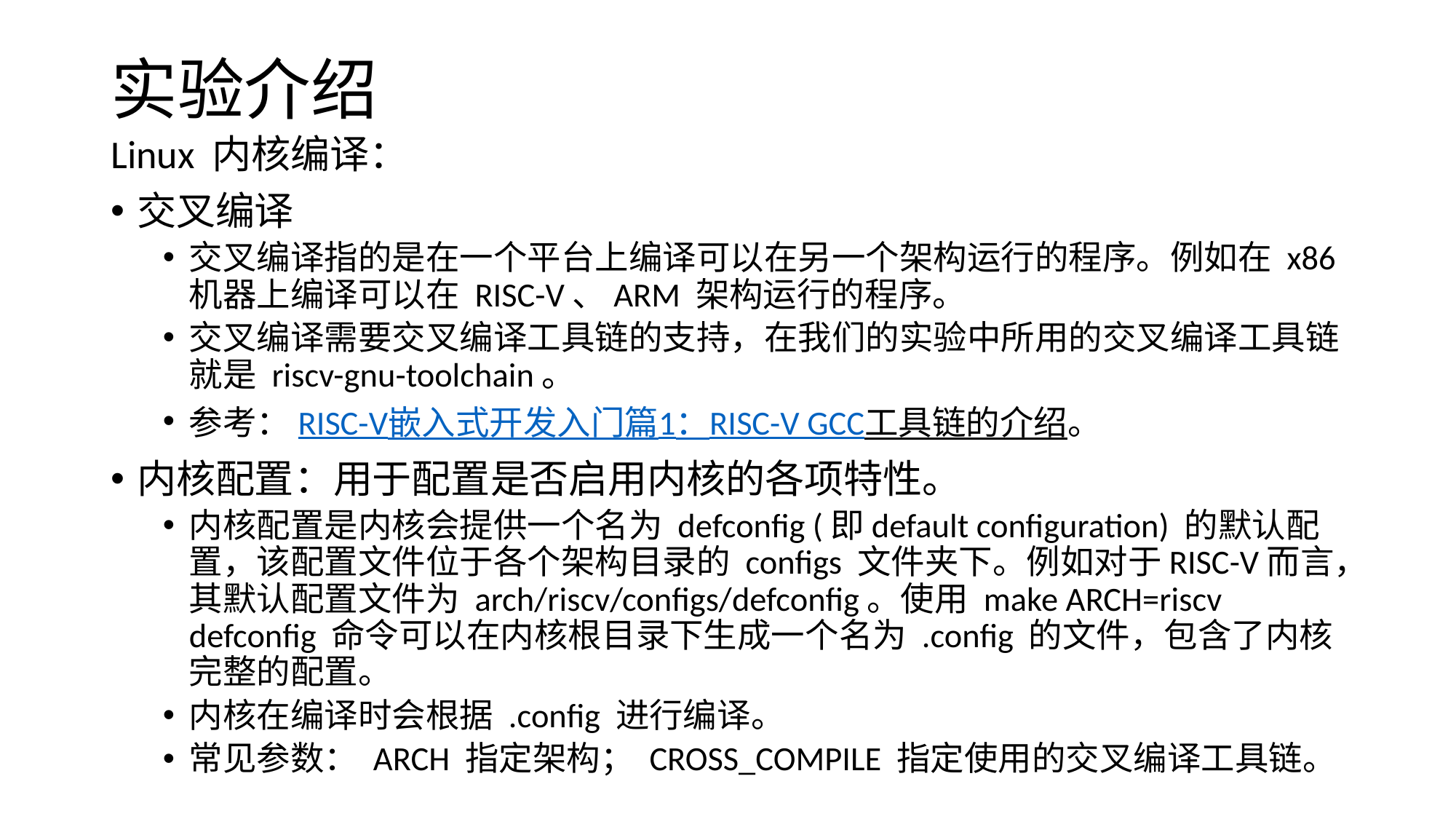

# 实验介绍
Linux 内核编译：
交叉编译
交叉编译指的是在一个平台上编译可以在另一个架构运行的程序。例如在 x86 机器上编译可以在 RISC-V、ARM 架构运行的程序。
交叉编译需要交叉编译工具链的支持，在我们的实验中所用的交叉编译工具链就是 riscv-gnu-toolchain。
参考：RISC-V嵌入式开发入门篇1：RISC-V GCC工具链的介绍。
内核配置：用于配置是否启用内核的各项特性。
内核配置是内核会提供一个名为 defconfig (即default configuration) 的默认配置，该配置文件位于各个架构目录的 configs 文件夹下。例如对于RISC-V而言，其默认配置文件为 arch/riscv/configs/defconfig。使用 make ARCH=riscv defconfig 命令可以在内核根目录下生成一个名为 .config 的文件，包含了内核完整的配置。
内核在编译时会根据 .config 进行编译。
常见参数： ARCH 指定架构； CROSS_COMPILE 指定使用的交叉编译工具链。